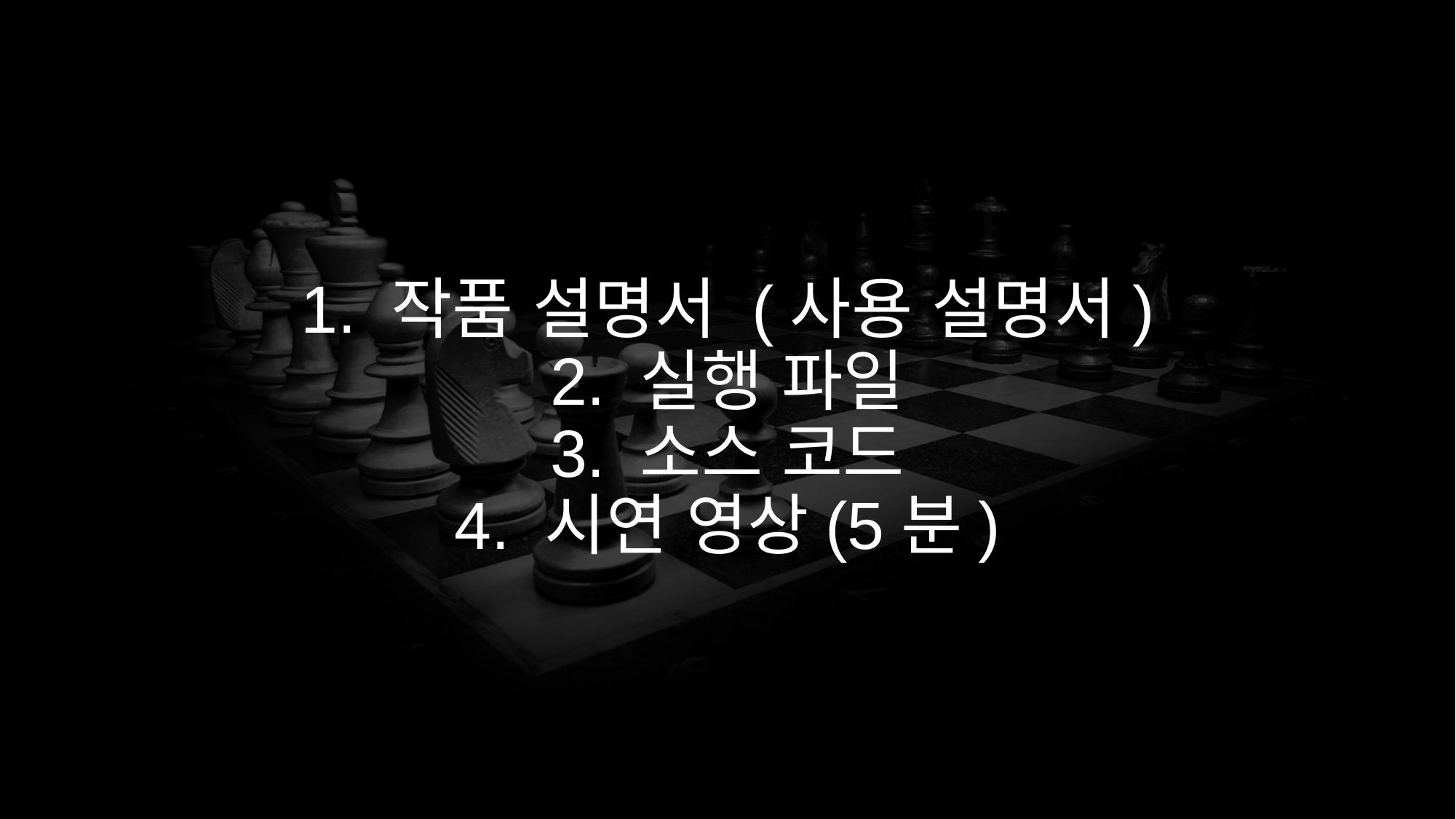

# 1. 작품 설명서 (사용 설명서) 2. 실행 파일 3. 소스 코드 4. 시연 영상(5분)